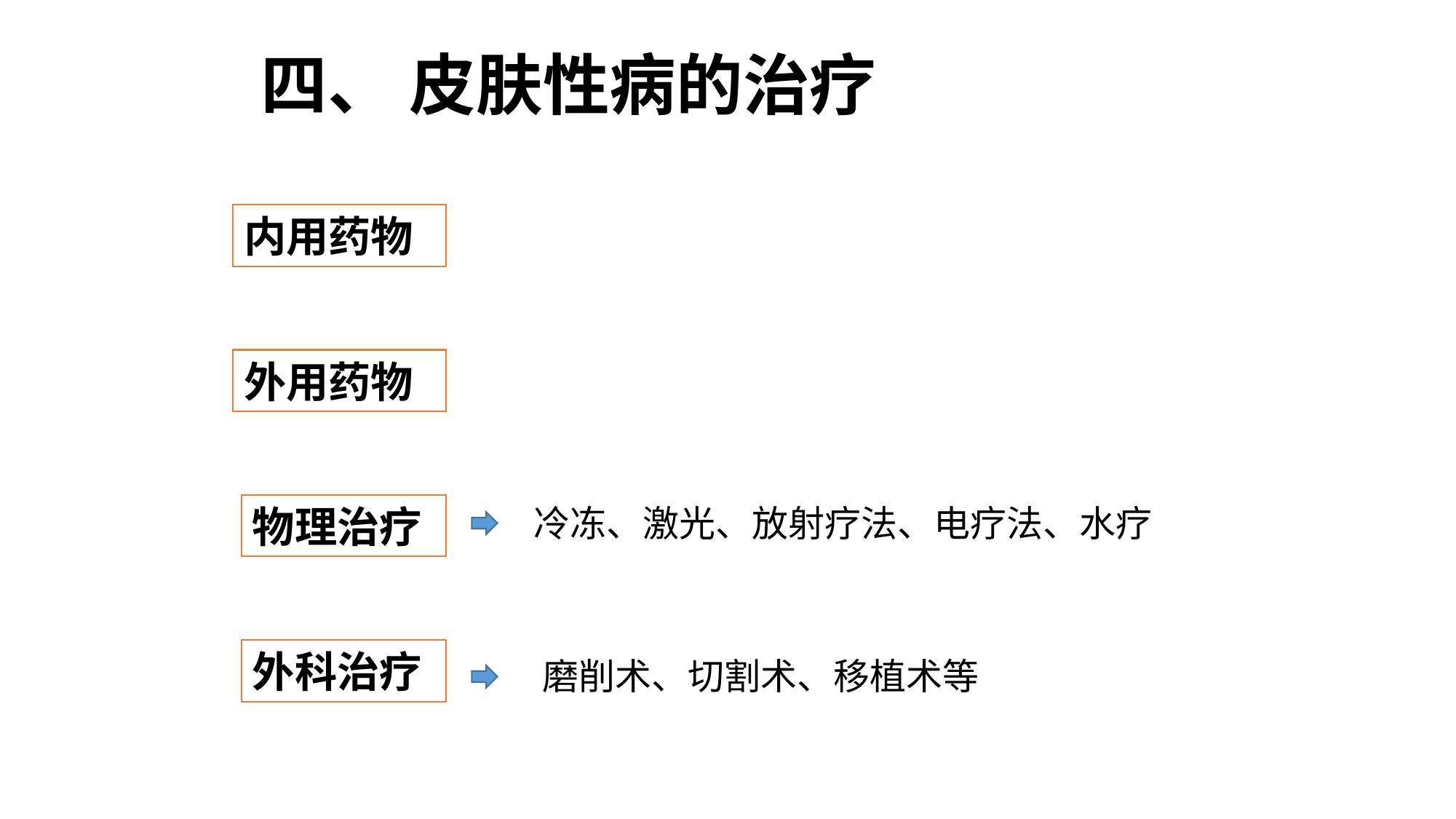

# 四、 皮肤性病的治疗
内用药物
外用药物
物理治疗
冷冻、激光、放射疗法、电疗法、水疗

外科治疗
磨削术、切割术、移植术等